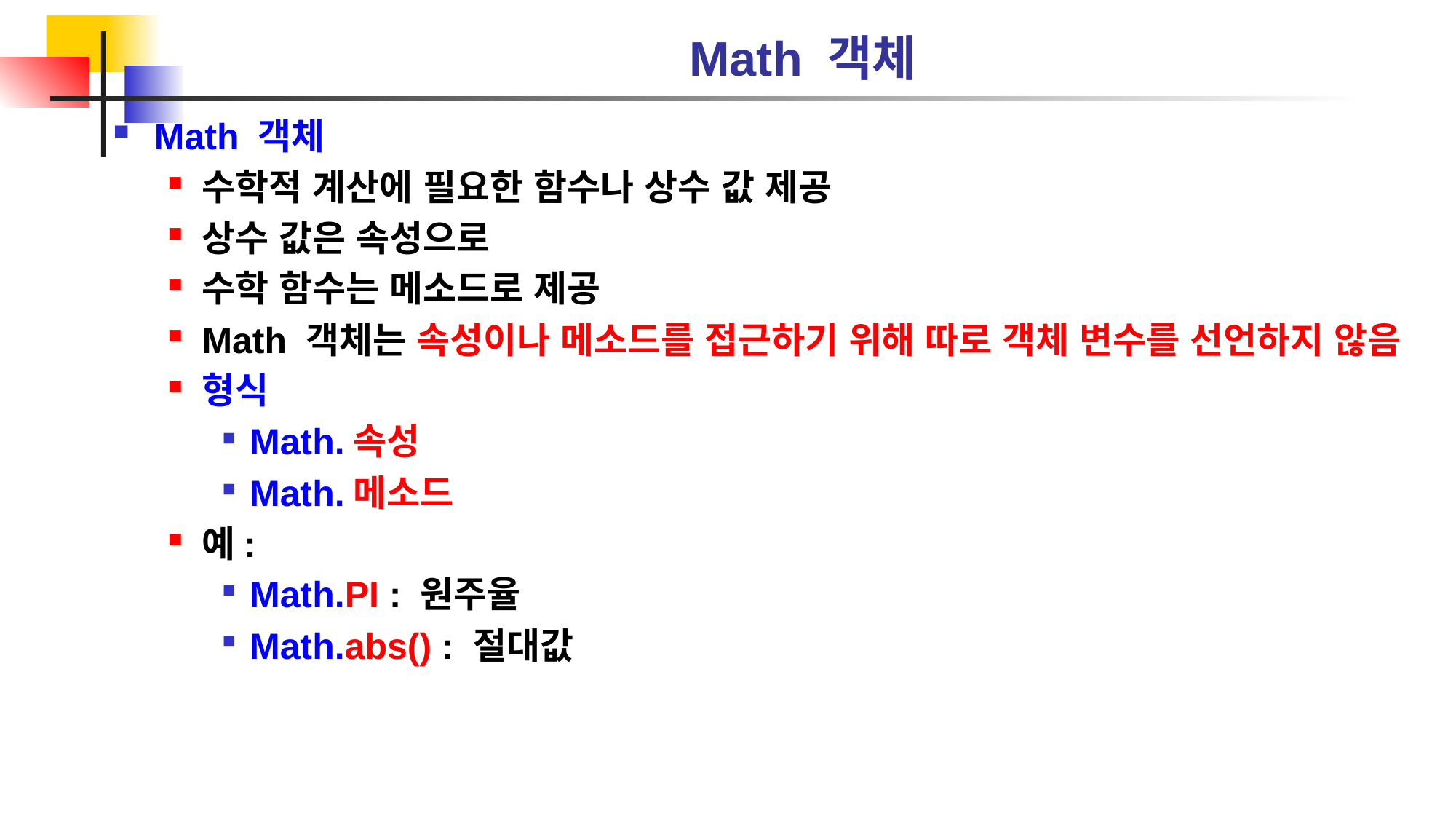

# Math 객체
Math 객체
수학적 계산에 필요한 함수나 상수 값 제공
상수 값은 속성으로
수학 함수는 메소드로 제공
Math 객체는 속성이나 메소드를 접근하기 위해 따로 객체 변수를 선언하지 않음
형식
Math.속성
Math.메소드
예:
Math.PI : 원주율
Math.abs() : 절대값